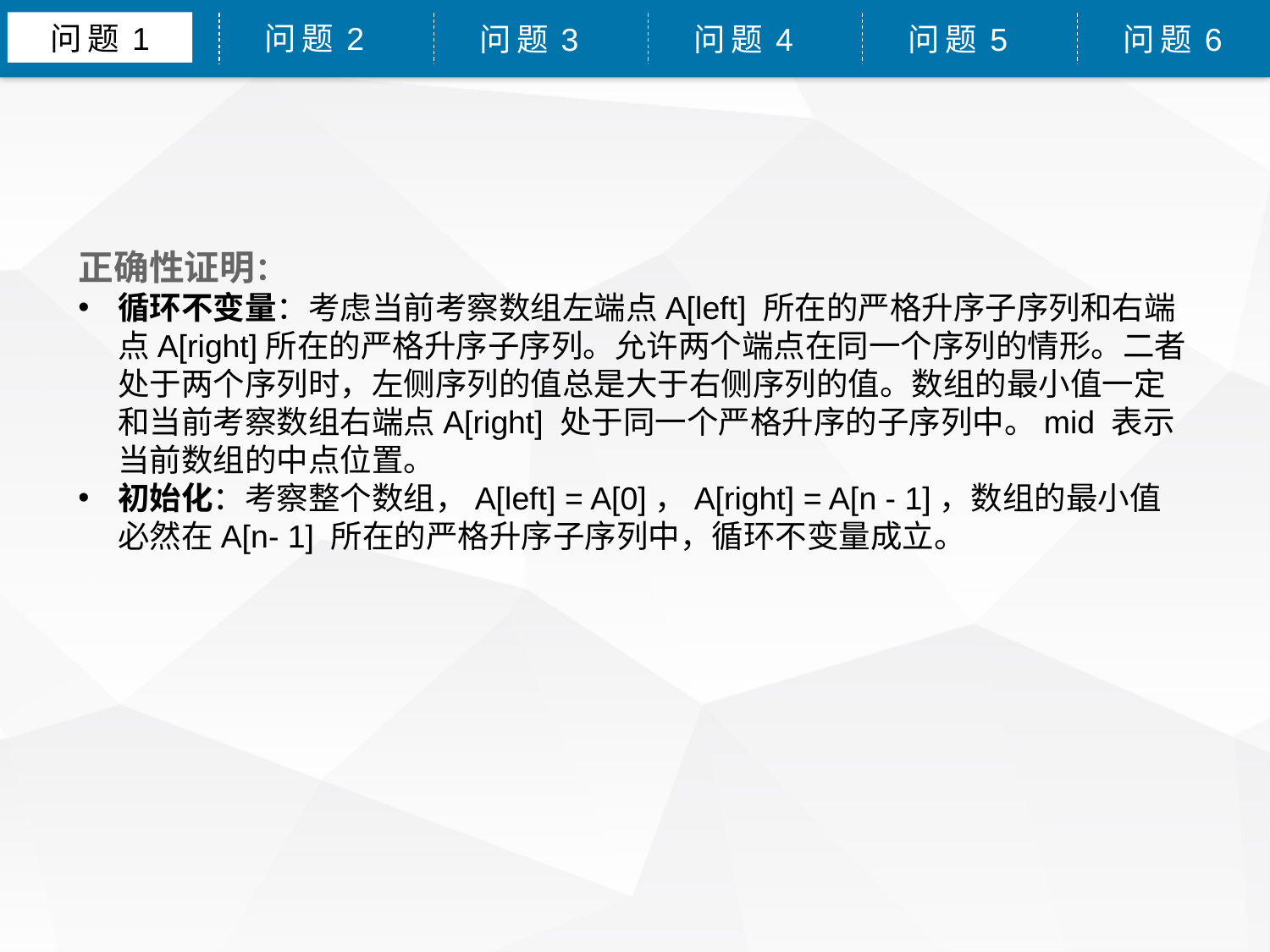

问题1
问题2
问题3
问题4
问题5
问题6
正确性证明：
循环不变量：考虑当前考察数组左端点A[left] 所在的严格升序子序列和右端点A[right]所在的严格升序子序列。允许两个端点在同一个序列的情形。二者处于两个序列时，左侧序列的值总是大于右侧序列的值。数组的最小值一定和当前考察数组右端点A[right] 处于同一个严格升序的子序列中。mid 表示当前数组的中点位置。
初始化：考察整个数组，A[left] = A[0]，A[right] = A[n - 1]，数组的最小值必然在A[n- 1] 所在的严格升序子序列中，循环不变量成立。